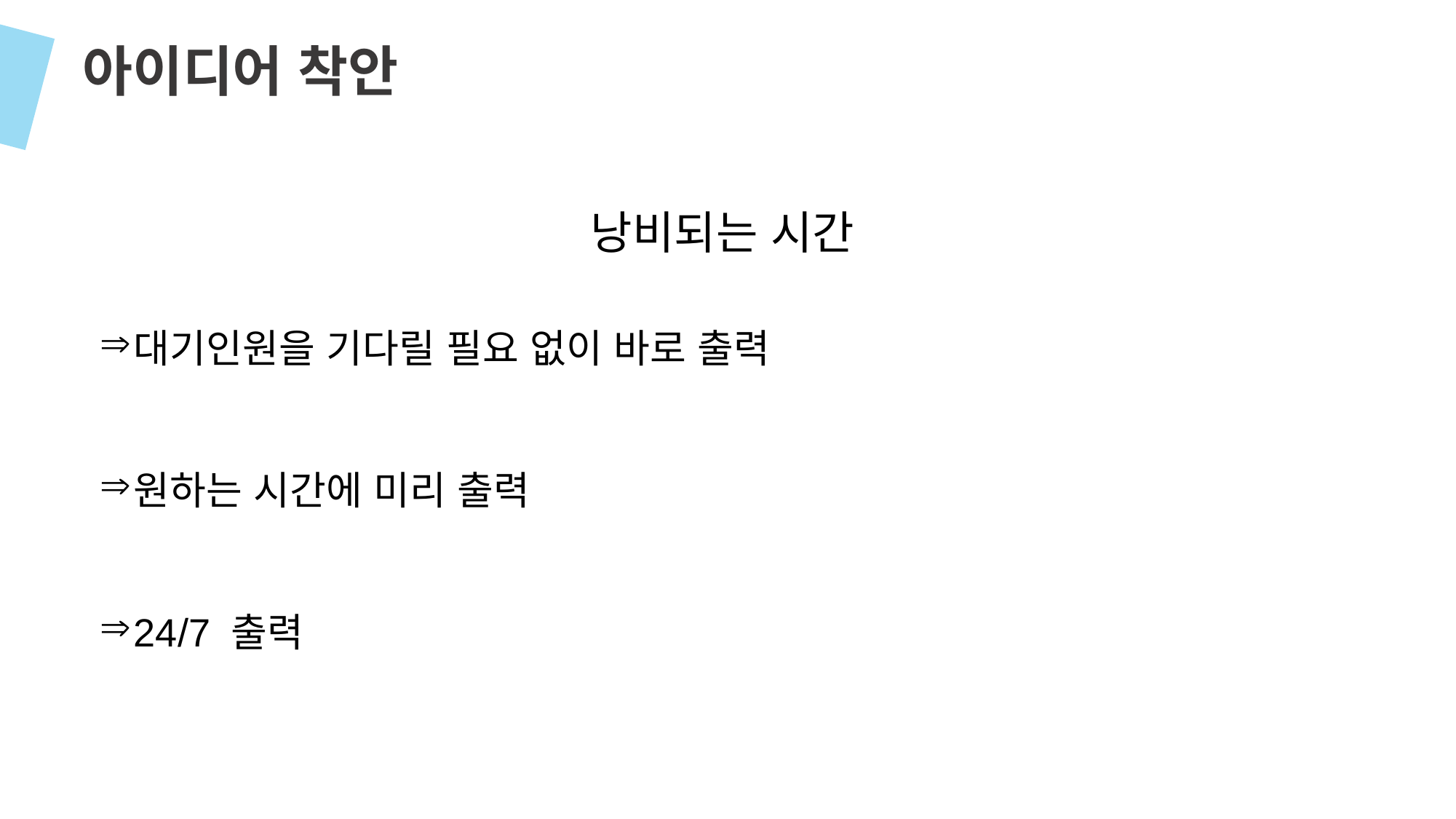

아이디어 착안
낭비되는 시간

대기인원을 기다릴 필요 없이 바로 출력

원하는 시간에 미리 출력

24/7 출력